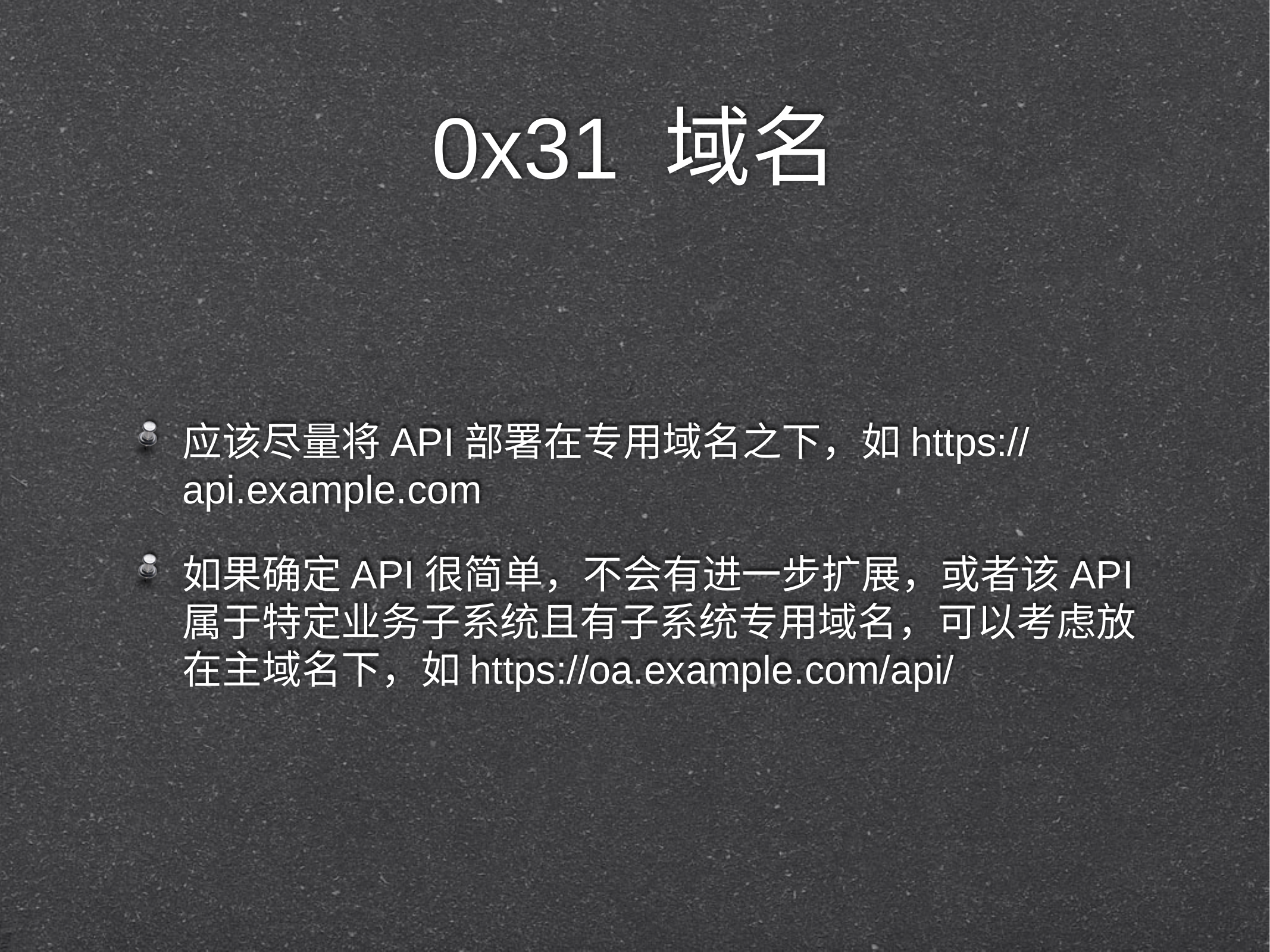

# 0x31 域名
应该尽量将API部署在专用域名之下，如https://api.example.com
如果确定API很简单，不会有进一步扩展，或者该API属于特定业务子系统且有子系统专用域名，可以考虑放在主域名下，如https://oa.example.com/api/